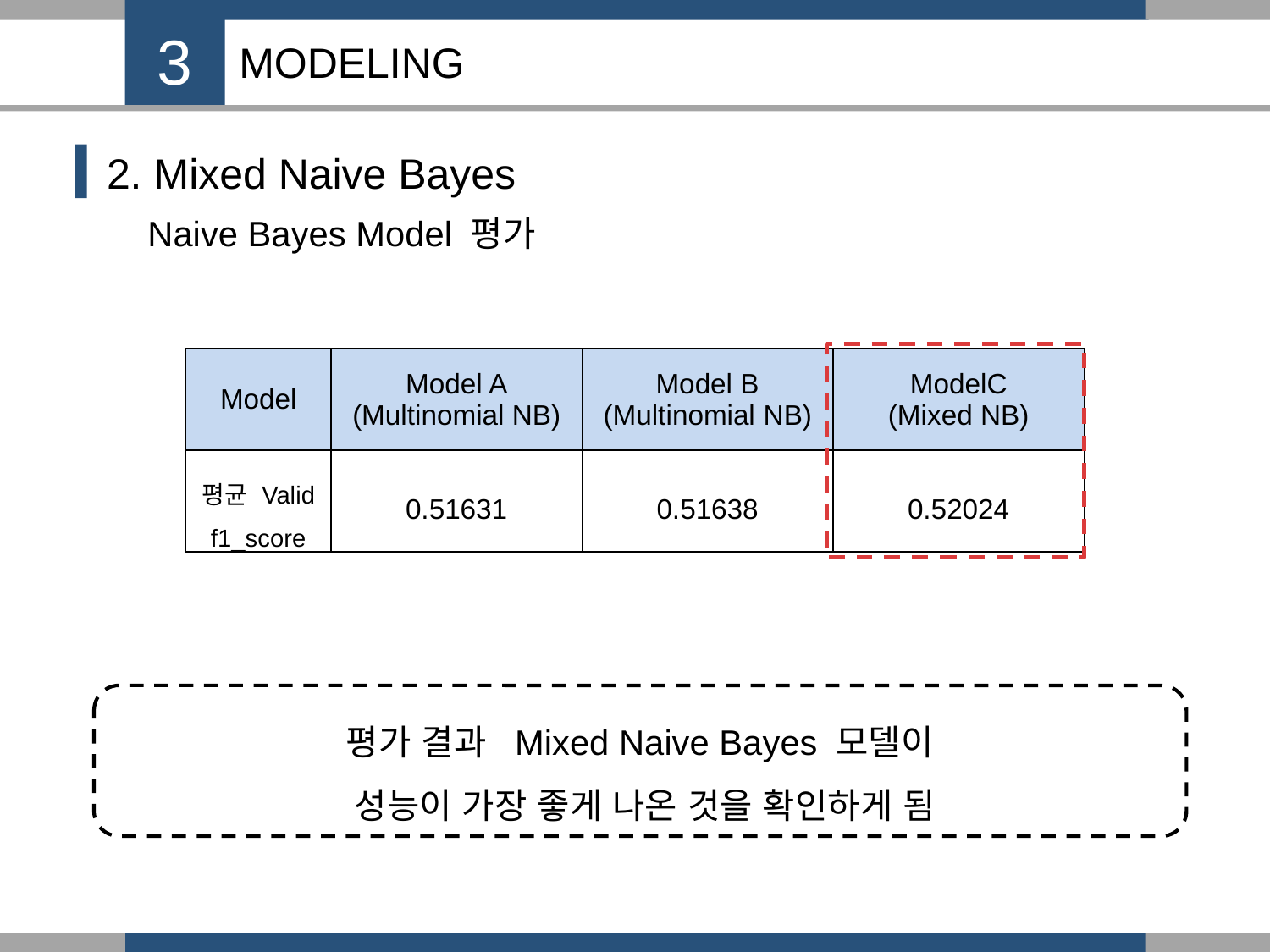

3
MODELING

2. Mixed Naive Bayes

Naive Bayes Model 평가

| Model | Model A (Multinomial NB) | Model B (Multinomial NB) | ModelC (Mixed NB) |
| --- | --- | --- | --- |
| 평균 Valid f1\_score | 0.51631 | 0.51638 | 0.52024 |

평가 결과  Mixed Naive Bayes 모델이
성능이 가장 좋게 나온 것을 확인하게 됨